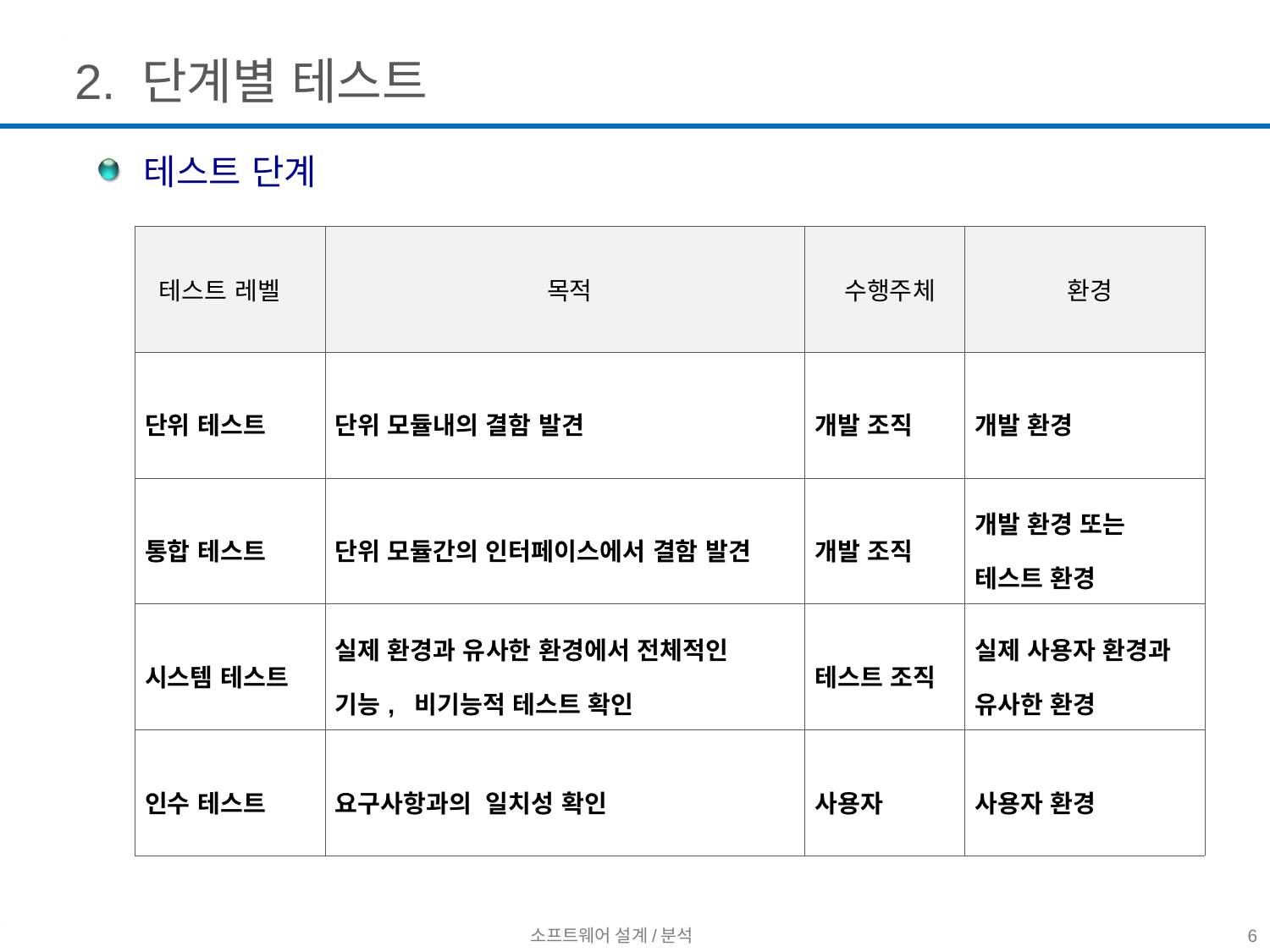

2. 단계별 테스트
 테스트 단계
| 테스트 레벨 | 목적 | 수행주체 | 환경 |
| --- | --- | --- | --- |
| 단위 테스트 | 단위 모듈내의 결함 발견 | 개발 조직 | 개발 환경 |
| 통합 테스트 | 단위 모듈간의 인터페이스에서 결함 발견 | 개발 조직 | 개발 환경 또는 테스트 환경 |
| 시스템 테스트 | 실제 환경과 유사한 환경에서 전체적인 기능, 비기능적 테스트 확인 | 테스트 조직 | 실제 사용자 환경과 유사한 환경 |
| 인수 테스트 | 요구사항과의 일치성 확인 | 사용자 | 사용자 환경 |